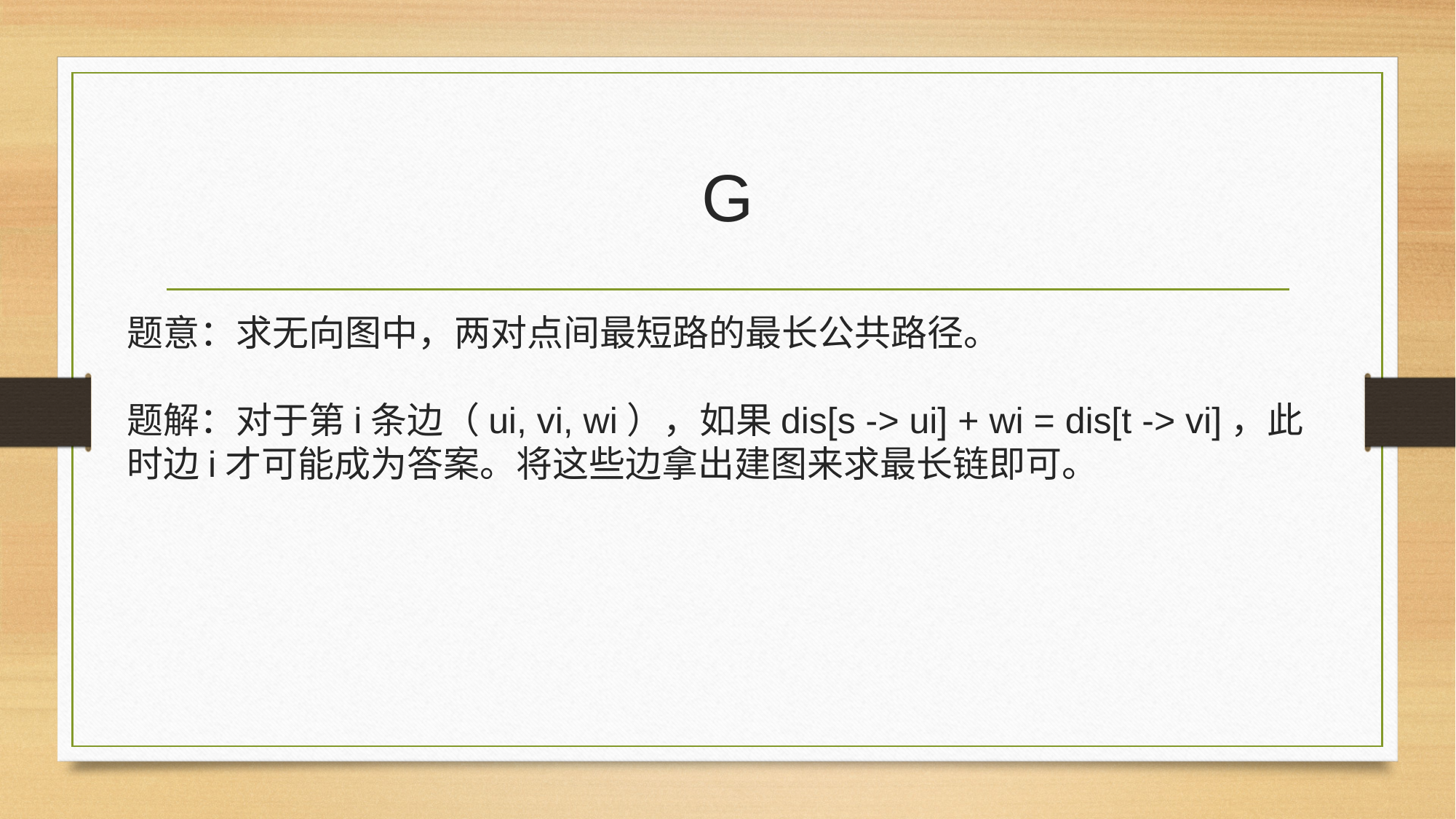

# G
题意：求无向图中，两对点间最短路的最长公共路径。

题解：对于第i条边（ui, vi, wi），如果dis[s -> ui] + wi = dis[t -> vi]，此时边i才可能成为答案。将这些边拿出建图来求最长链即可。